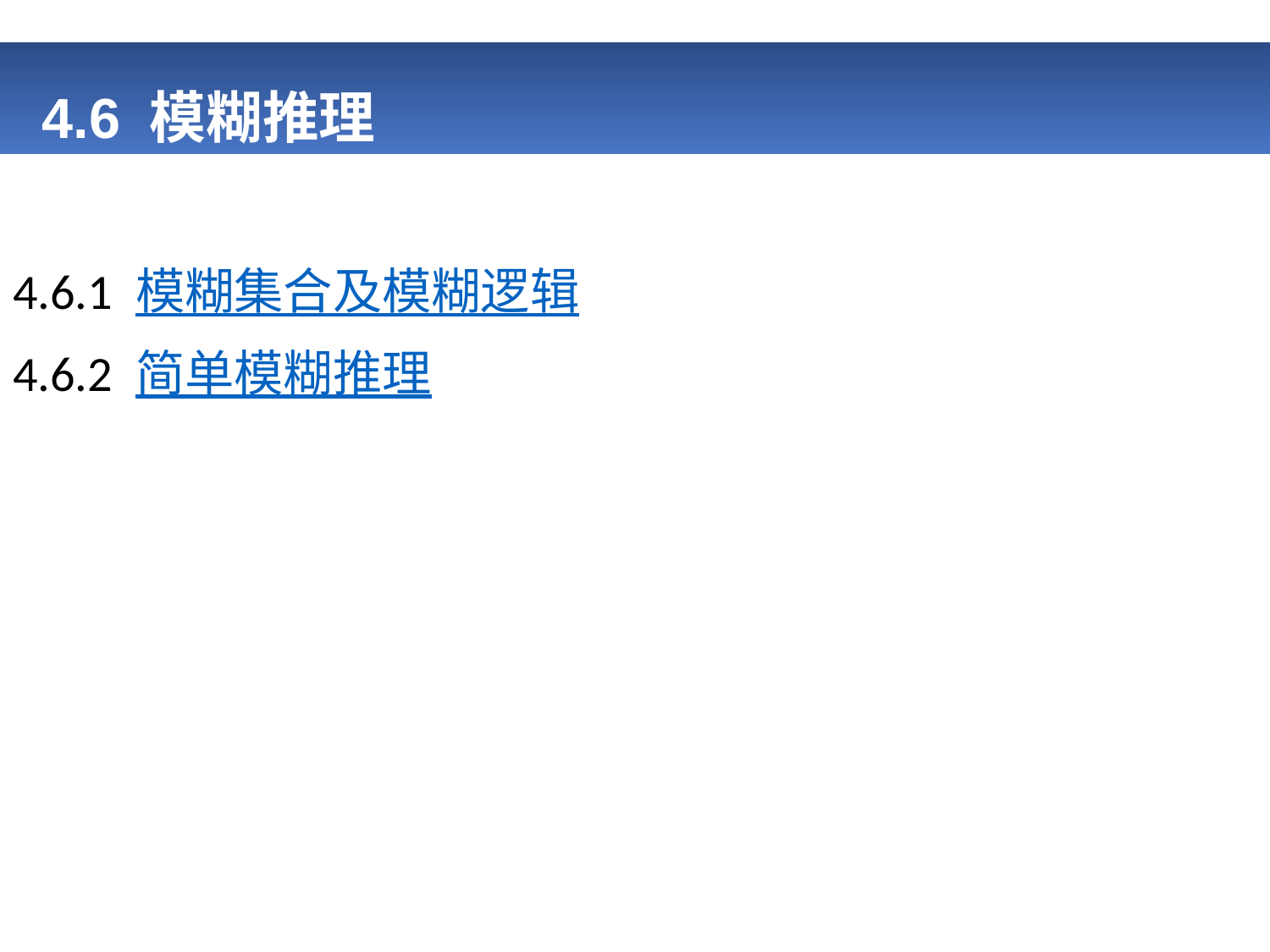

# 4.6 模糊推理
4.6.1 模糊集合及模糊逻辑
4.6.2 简单模糊推理